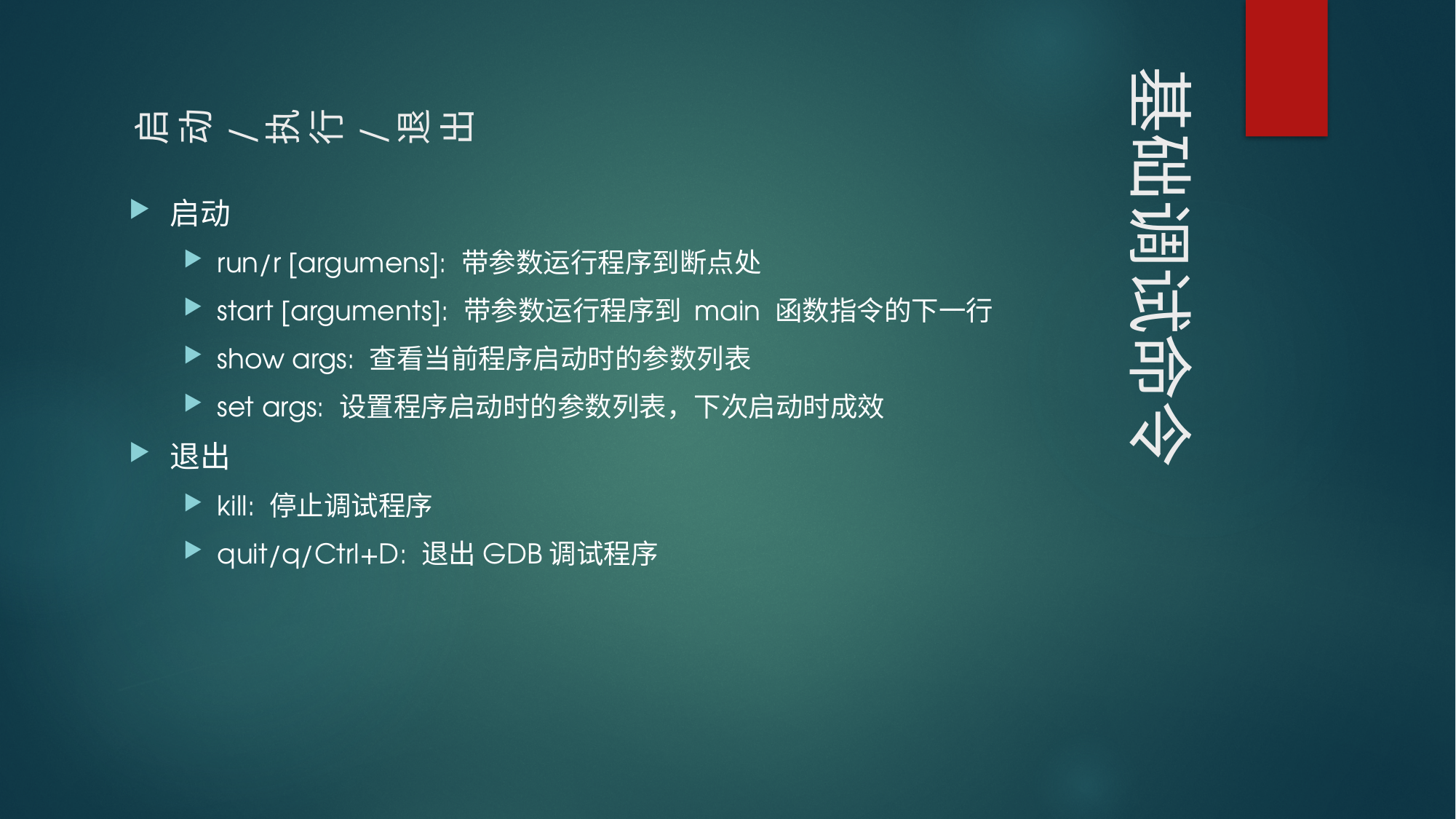

# 启动/执行/退出
基础调试命令
启动
run/r [argumens]: 带参数运行程序到断点处
start [arguments]: 带参数运行程序到 main 函数指令的下一行
show args: 查看当前程序启动时的参数列表
set args: 设置程序启动时的参数列表，下次启动时成效
退出
kill: 停止调试程序
quit/q/Ctrl+D: 退出GDB调试程序